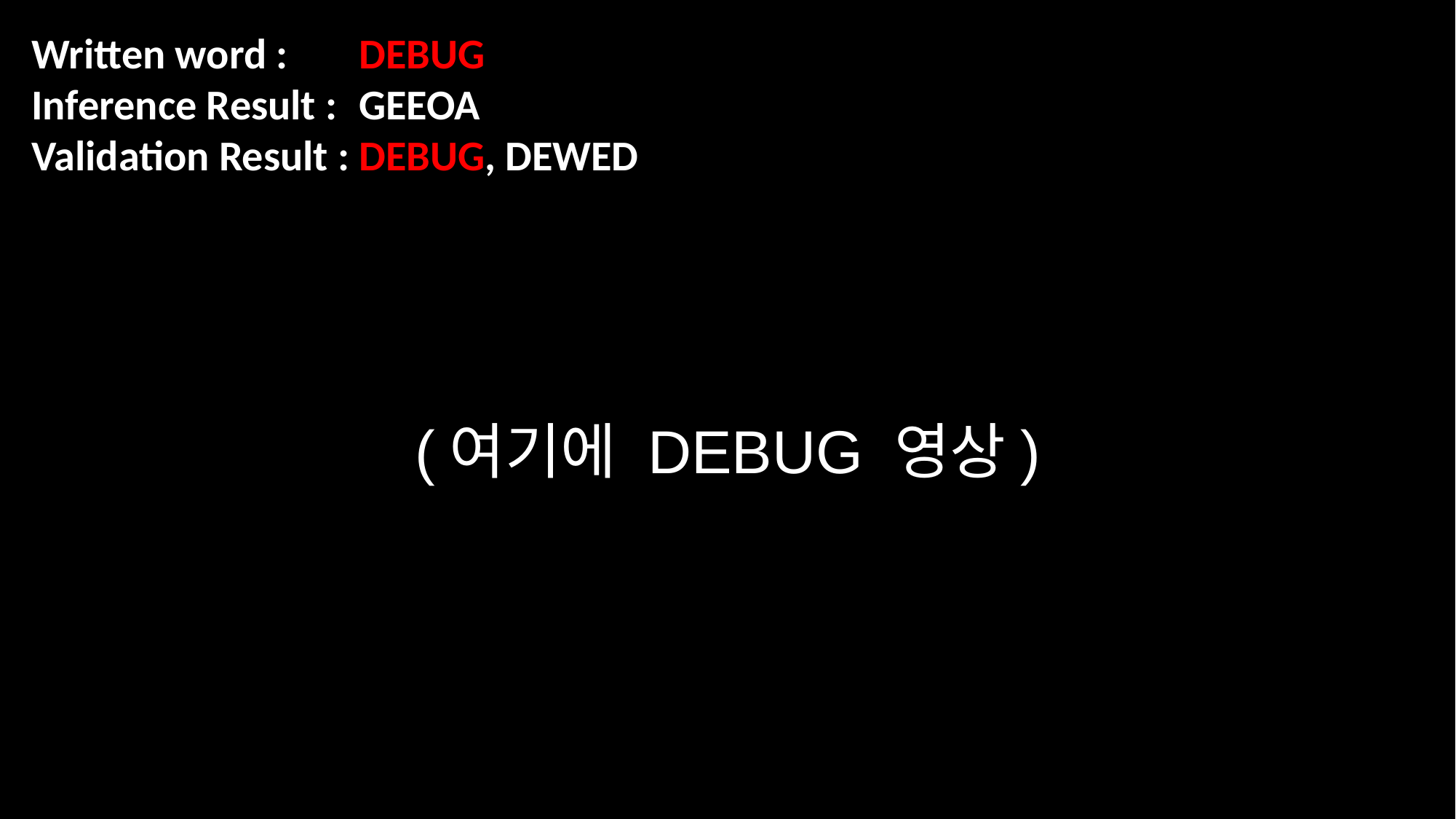

Written word : 	DEBUG
Inference Result : 	GEEOA
Validation Result :	DEBUG, DEWED

(여기에 DEBUG 영상)